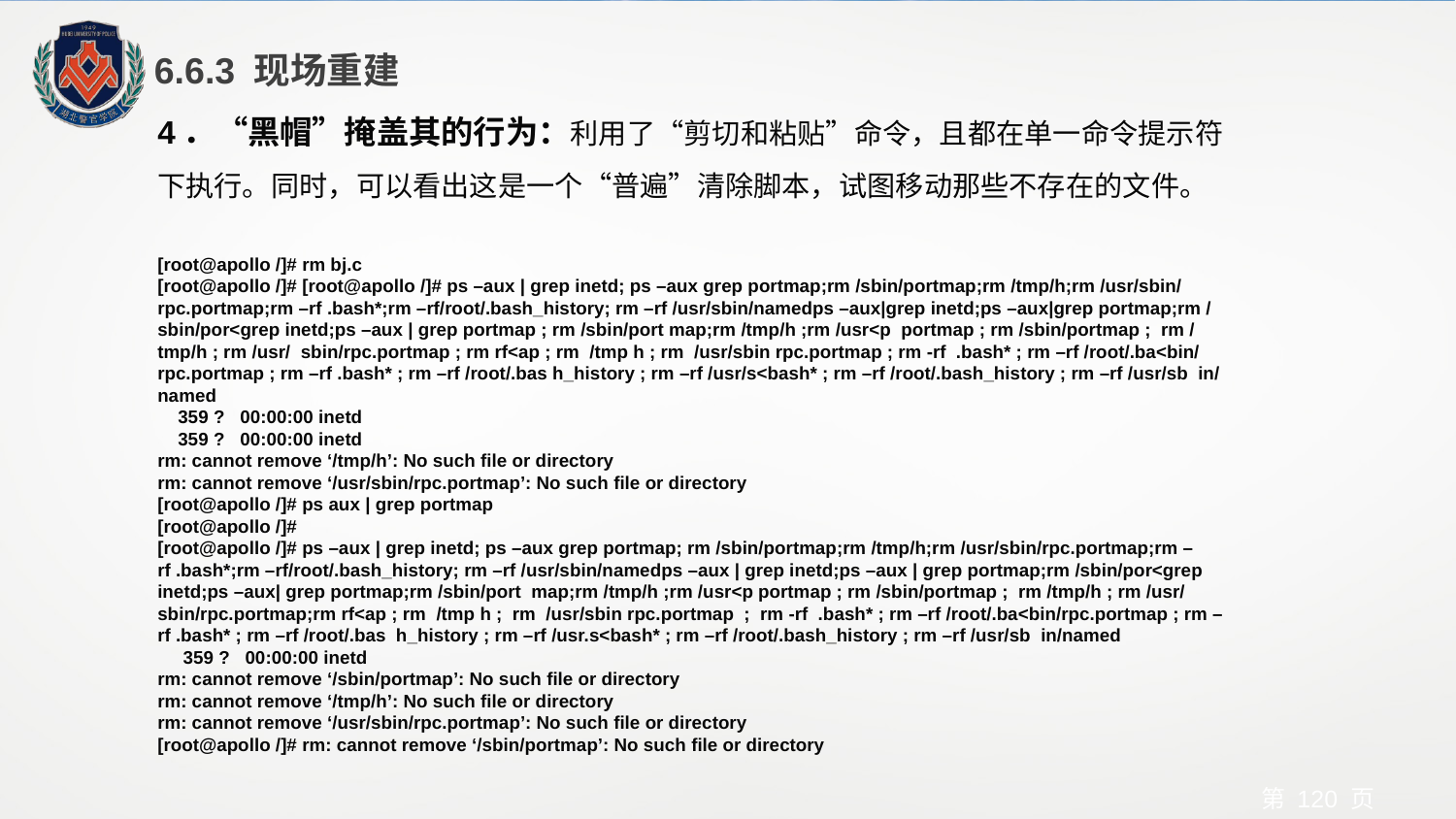

6.6.3 现场重建
4．“黑帽”掩盖其的行为：利用了“剪切和粘贴”命令，且都在单一命令提示符下执行。同时，可以看出这是一个“普遍”清除脚本，试图移动那些不存在的文件。

[root@apollo /]# rm bj.c
[root@apollo /]# [root@apollo /]# ps –aux | grep inetd; ps –aux grep portmap;rm /sbin/portmap;rm /tmp/h;rm /usr/sbin/rpc.portmap;rm –rf .bash*;rm –rf/root/.bash_history; rm –rf /usr/sbin/namedps –aux|grep inetd;ps –aux|grep portmap;rm /sbin/por<grep inetd;ps –aux | grep portmap ; rm /sbin/port map;rm /tmp/h ;rm /usr<p  portmap ; rm /sbin/portmap ;  rm /tmp/h ; rm /usr/  sbin/rpc.portmap ; rm rf<ap ; rm  /tmp h ; rm  /usr/sbin rpc.portmap ; rm -rf  .bash* ; rm –rf /root/.ba<bin/rpc.portmap ; rm –rf .bash* ; rm –rf /root/.bas h_history ; rm –rf /usr/s<bash* ; rm –rf /root/.bash_history ; rm –rf /usr/sb  in/named
    359 ?   00:00:00 inetd
    359 ?   00:00:00 inetd
rm: cannot remove ‘/tmp/h’: No such file or directory
rm: cannot remove ‘/usr/sbin/rpc.portmap’: No such file or directory
[root@apollo /]# ps aux | grep portmap
[root@apollo /]#
[root@apollo /]# ps –aux | grep inetd; ps –aux grep portmap; rm /sbin/portmap;rm /tmp/h;rm /usr/sbin/rpc.portmap;rm –rf .bash*;rm –rf/root/.bash_history; rm –rf /usr/sbin/namedps –aux | grep inetd;ps –aux | grep portmap;rm /sbin/por<grep inetd;ps –aux| grep portmap;rm /sbin/port  map;rm /tmp/h ;rm /usr<p portmap ; rm /sbin/portmap ;  rm /tmp/h ; rm /usr/ sbin/rpc.portmap;rm rf<ap ; rm  /tmp h ;  rm  /usr/sbin rpc.portmap  ;  rm -rf  .bash* ; rm –rf /root/.ba<bin/rpc.portmap ; rm –rf .bash* ; rm –rf /root/.bas  h_history ; rm –rf /usr.s<bash* ; rm –rf /root/.bash_history ; rm –rf /usr/sb  in/named
     359 ?   00:00:00 inetd
rm: cannot remove ‘/sbin/portmap’: No such file or directory
rm: cannot remove ‘/tmp/h’: No such file or directory
rm: cannot remove ‘/usr/sbin/rpc.portmap’: No such file or directory
[root@apollo /]# rm: cannot remove ‘/sbin/portmap’: No such file or directory